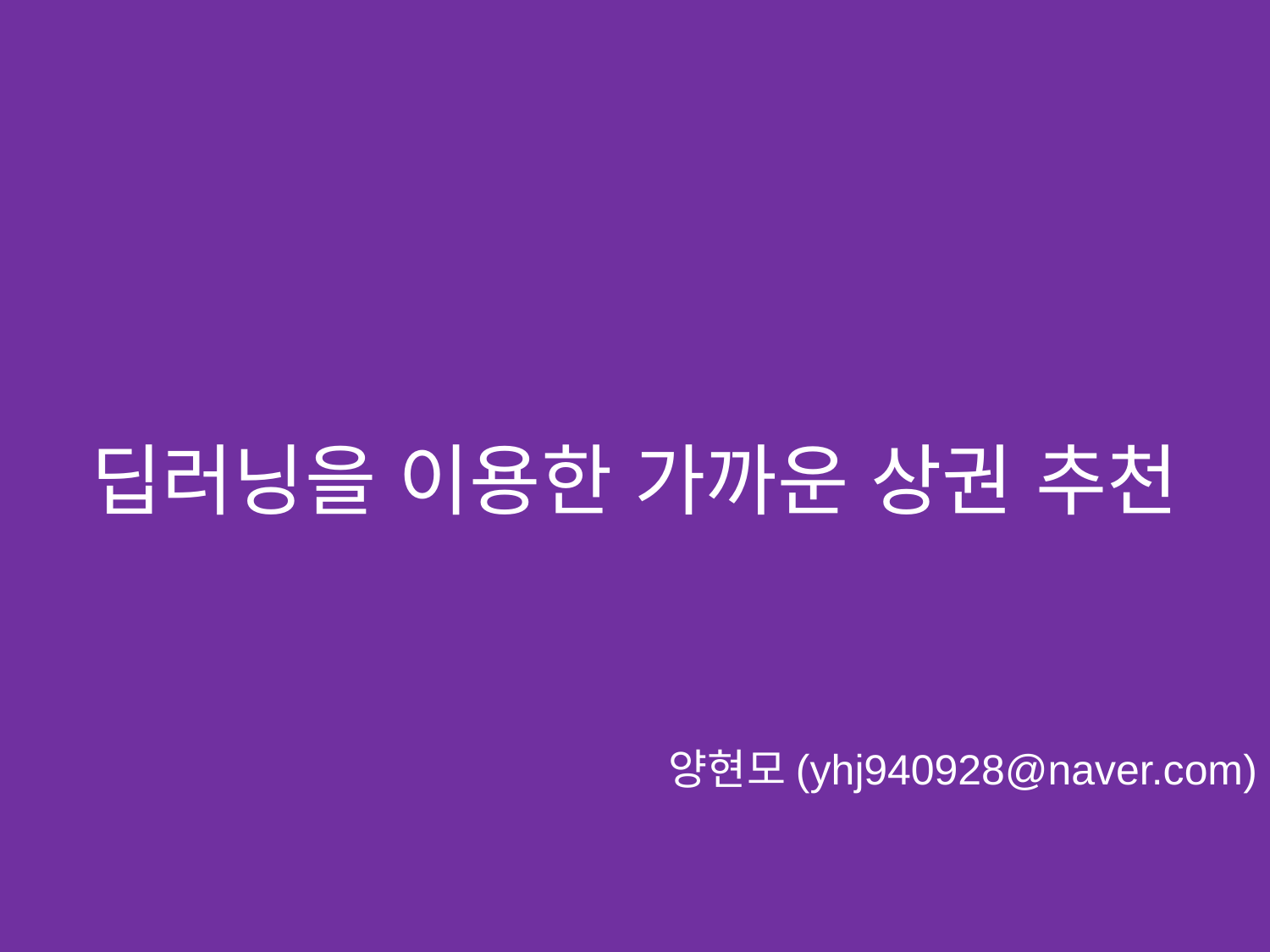

# 딥러닝을 이용한 가까운 상권 추천
양현모(yhj940928@naver.com)